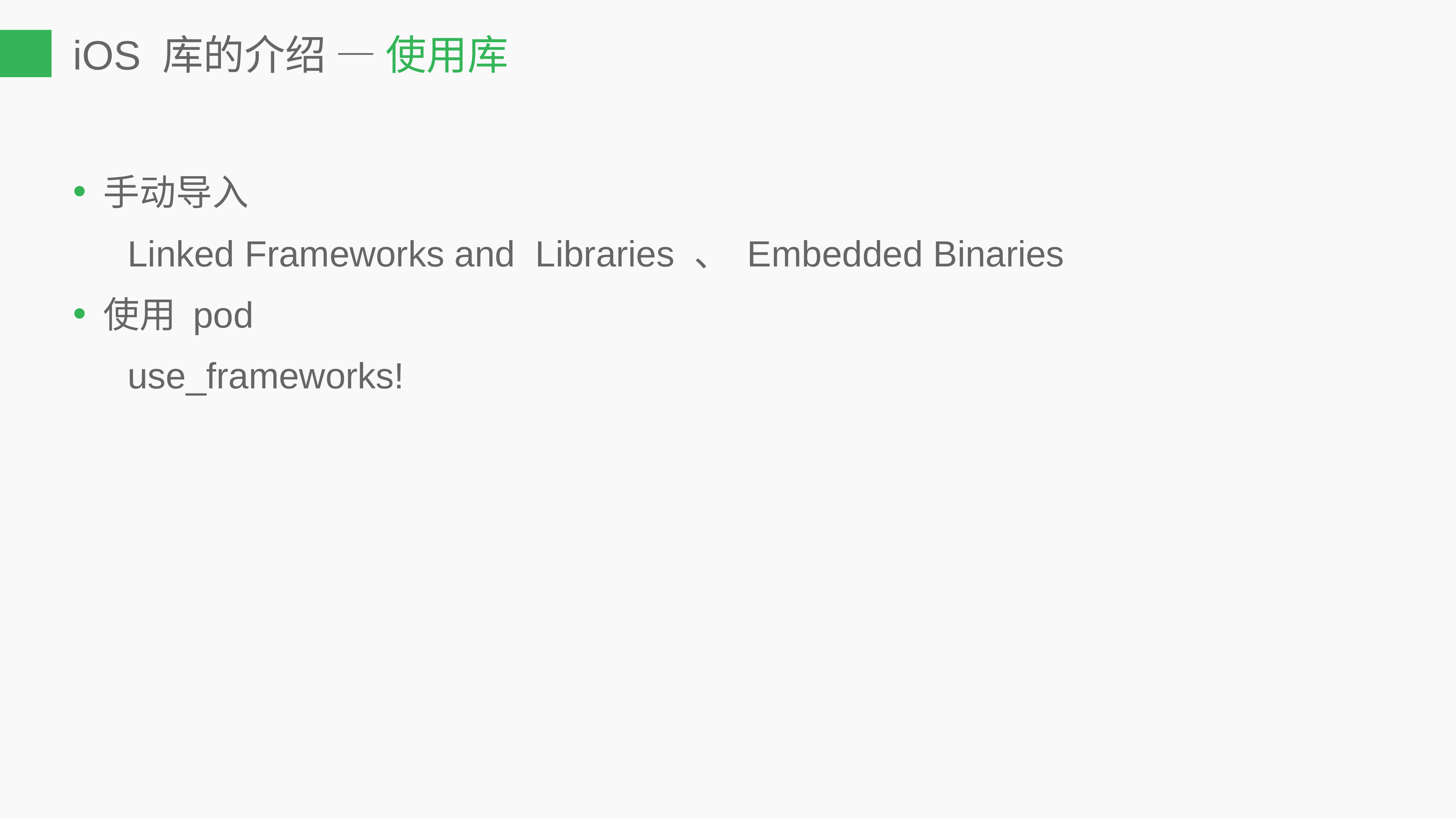

# iOS 库的介绍 — 使用库
手动导入
	Linked Frameworks and  Libraries 、 Embedded Binaries
使用 pod
	use_frameworks!